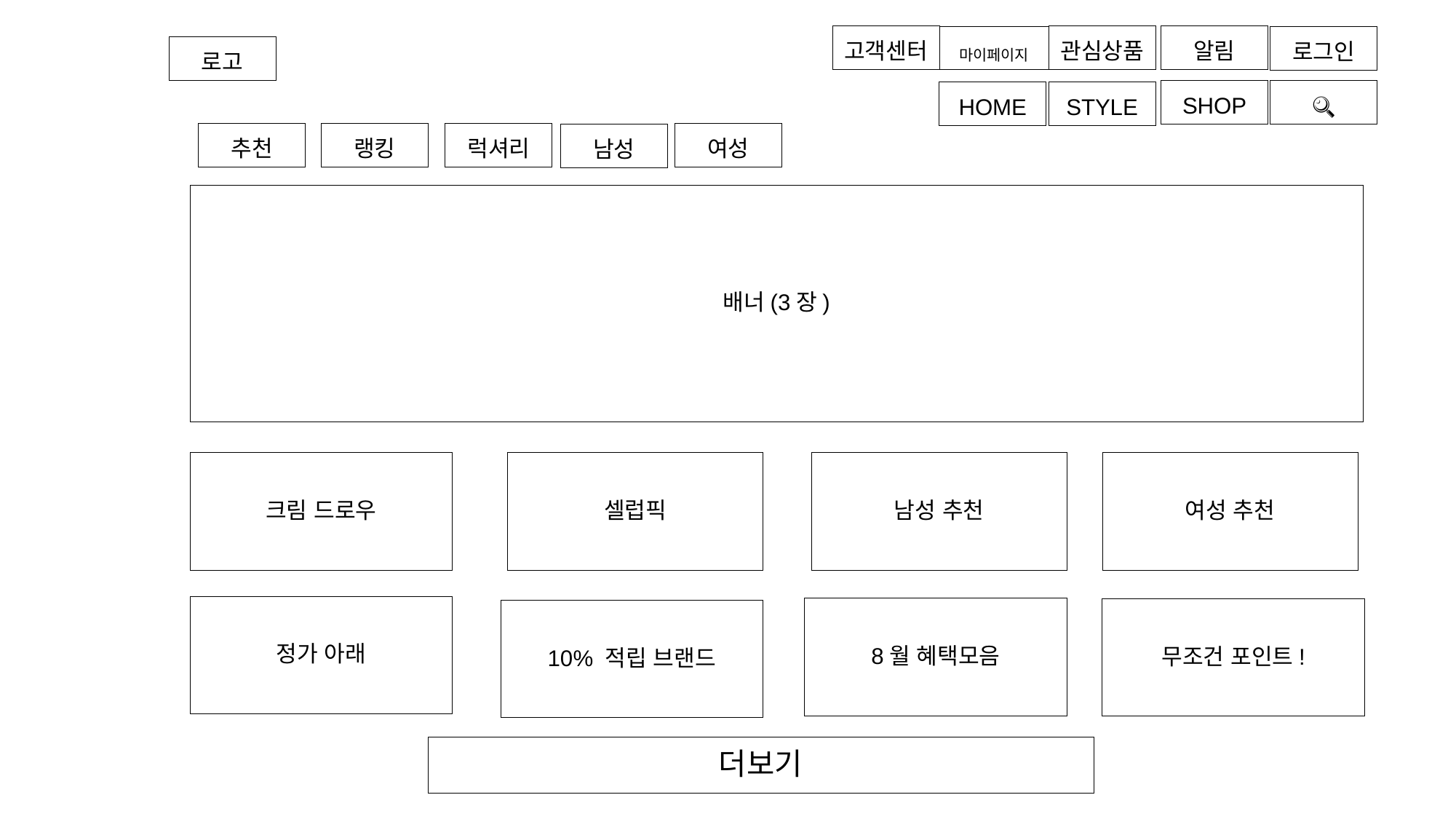

고객센터
관심상품
알림
마이페이지
로그인
# 로고
SHOP
🔍
HOME
STYLE
추천
랭킹
럭셔리
여성
남성
배너(3장)
크림 드로우
남성 추천
여성 추천
셀럽픽
정가 아래
8월 혜택모음
무조건 포인트!
10% 적립 브랜드
더보기